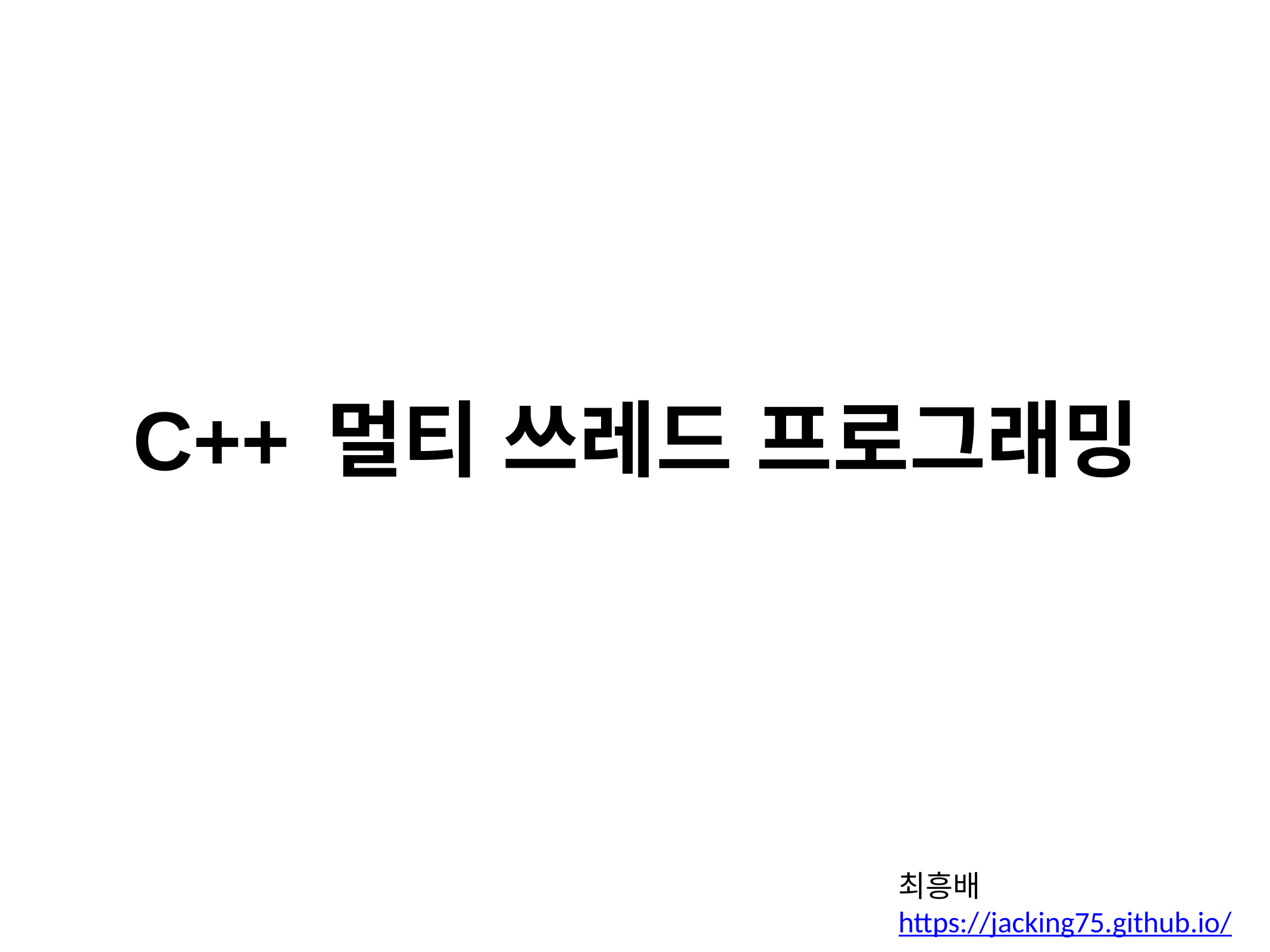

# C++ 멀티 쓰레드 프로그래밍
최흥배
https://jacking75.github.io/